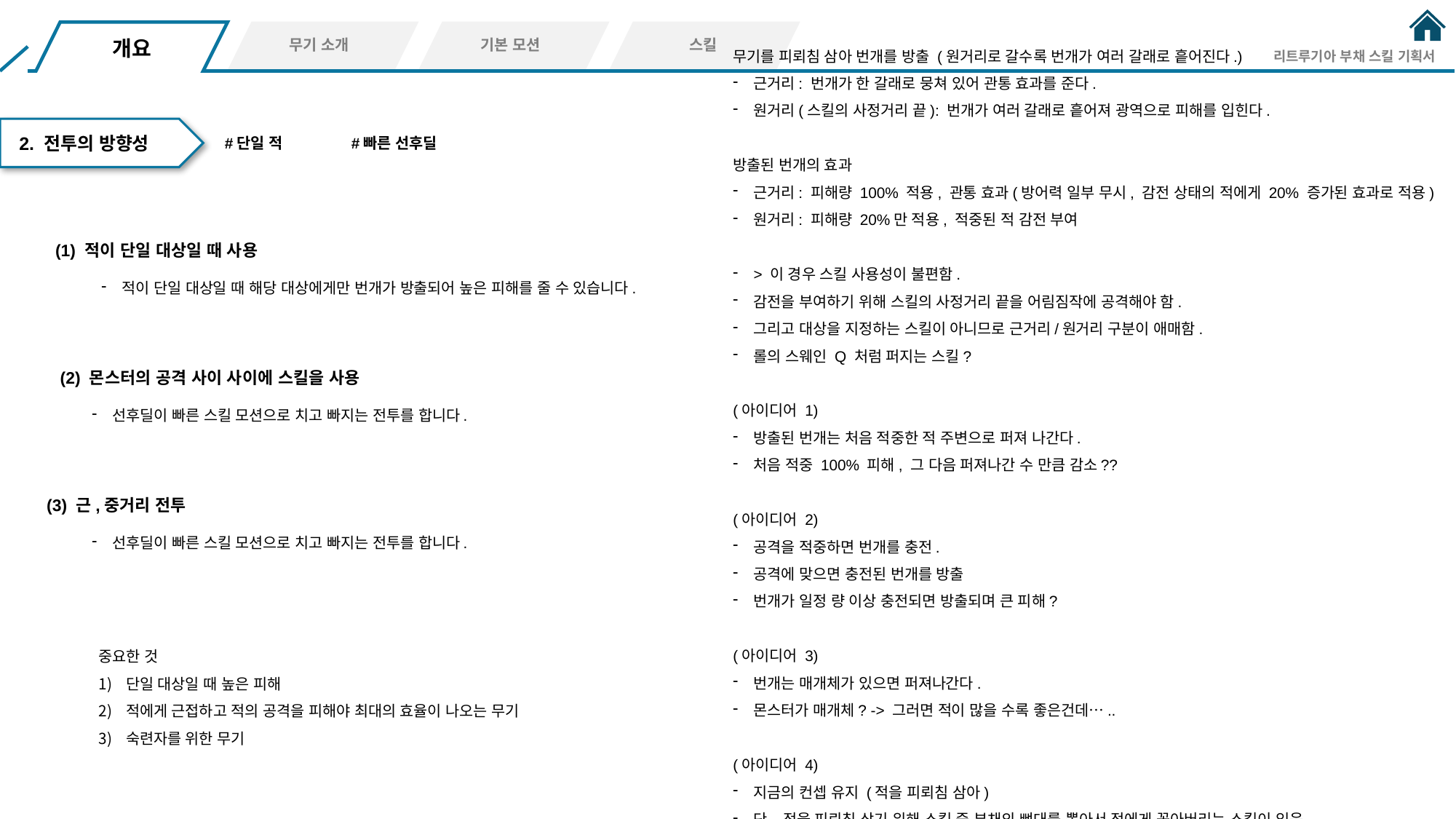

리트루기아 부채 스킬 기획서
무기를 피뢰침 삼아 번개를 방출 (원거리로 갈수록 번개가 여러 갈래로 흩어진다.)
근거리: 번개가 한 갈래로 뭉쳐 있어 관통 효과를 준다.
원거리(스킬의 사정거리 끝): 번개가 여러 갈래로 흩어져 광역으로 피해를 입힌다.

방출된 번개의 효과
근거리: 피해량 100% 적용, 관통 효과(방어력 일부 무시, 감전 상태의 적에게 20% 증가된 효과로 적용)
원거리: 피해량 20%만 적용, 적중된 적 감전 부여

> 이 경우 스킬 사용성이 불편함.
감전을 부여하기 위해 스킬의 사정거리 끝을 어림짐작에 공격해야 함.
그리고 대상을 지정하는 스킬이 아니므로 근거리/원거리 구분이 애매함.
롤의 스웨인 Q 처럼 퍼지는 스킬?

(아이디어 1)
방출된 번개는 처음 적중한 적 주변으로 퍼져 나간다.
처음 적중 100% 피해, 그 다음 퍼져나간 수 만큼 감소??

(아이디어 2)
공격을 적중하면 번개를 충전.
공격에 맞으면 충전된 번개를 방출
번개가 일정 량 이상 충전되면 방출되며 큰 피해?

(아이디어 3)
번개는 매개체가 있으면 퍼져나간다.
몬스터가 매개체? -> 그러면 적이 많을 수록 좋은건데…..

(아이디어 4)
지금의 컨셉 유지 (적을 피뢰침 삼아)
단, 적을 피뢰침 삼기 위해 스킬 중 부채의 뼈대를 뽑아서 적에게 꽂아버리는 스킬이 있음.
부채에 번개를 모으고 적에게 꽂혀있는 부채의 일부분을 피뢰침 삼아 번개를 방출한다.
단일 대상에게 중복으로 꽂을 수 있음.

무기 소개

기본 모션

스킬

개요

2. 전투의 방향성
#단일 적
#빠른 선후딜
(1) 적이 단일 대상일 때 사용
적이 단일 대상일 때 해당 대상에게만 번개가 방출되어 높은 피해를 줄 수 있습니다.
(2) 몬스터의 공격 사이 사이에 스킬을 사용
선후딜이 빠른 스킬 모션으로 치고 빠지는 전투를 합니다.
(3) 근,중거리 전투
선후딜이 빠른 스킬 모션으로 치고 빠지는 전투를 합니다.
중요한 것
단일 대상일 때 높은 피해
적에게 근접하고 적의 공격을 피해야 최대의 효율이 나오는 무기
숙련자를 위한 무기